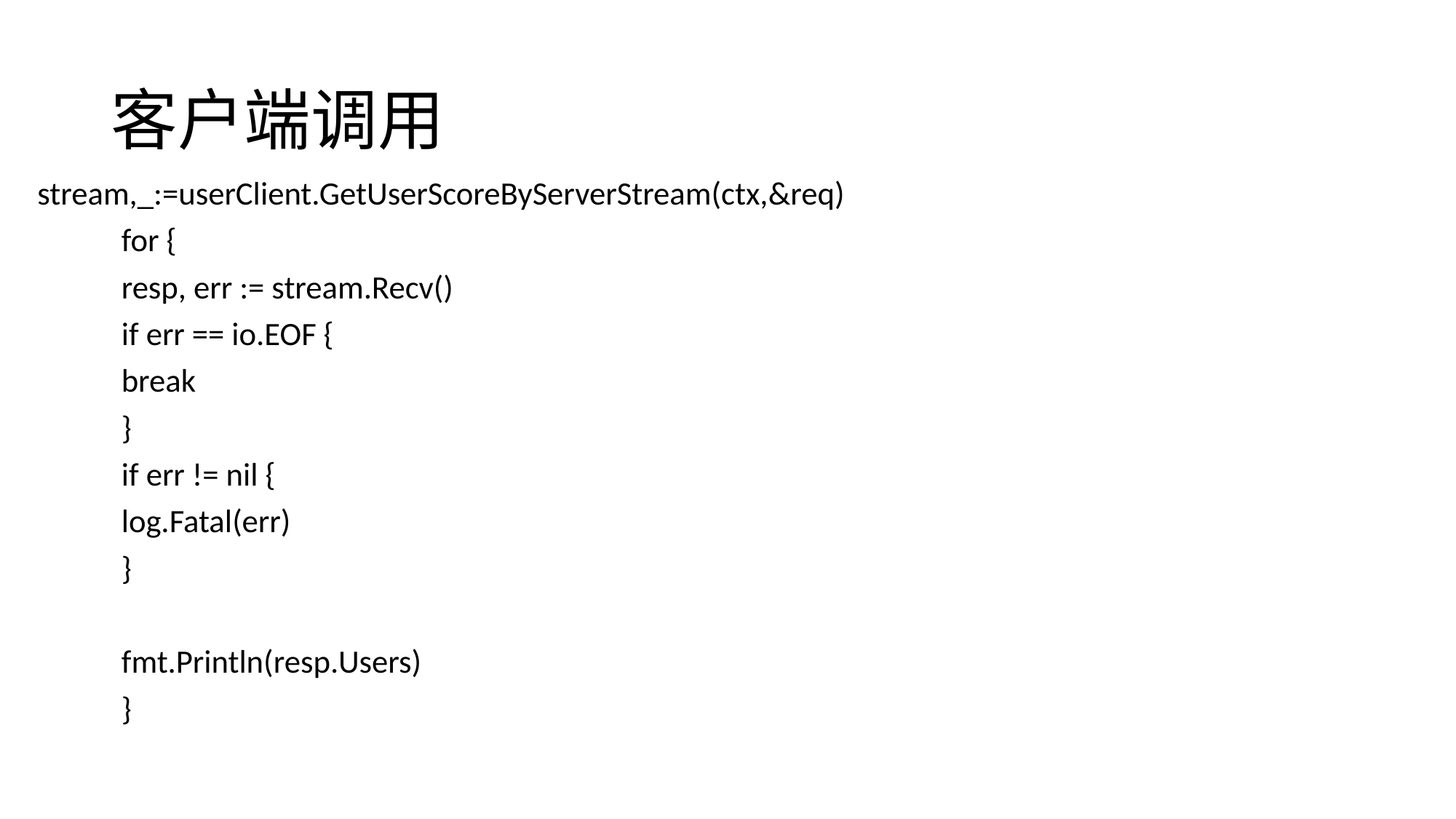

# 客户端调用
stream,_:=userClient.GetUserScoreByServerStream(ctx,&req)
		for {
			resp, err := stream.Recv()
			if err == io.EOF {
				break
			}
			if err != nil {
				log.Fatal(err)
			}

			fmt.Println(resp.Users)
		}